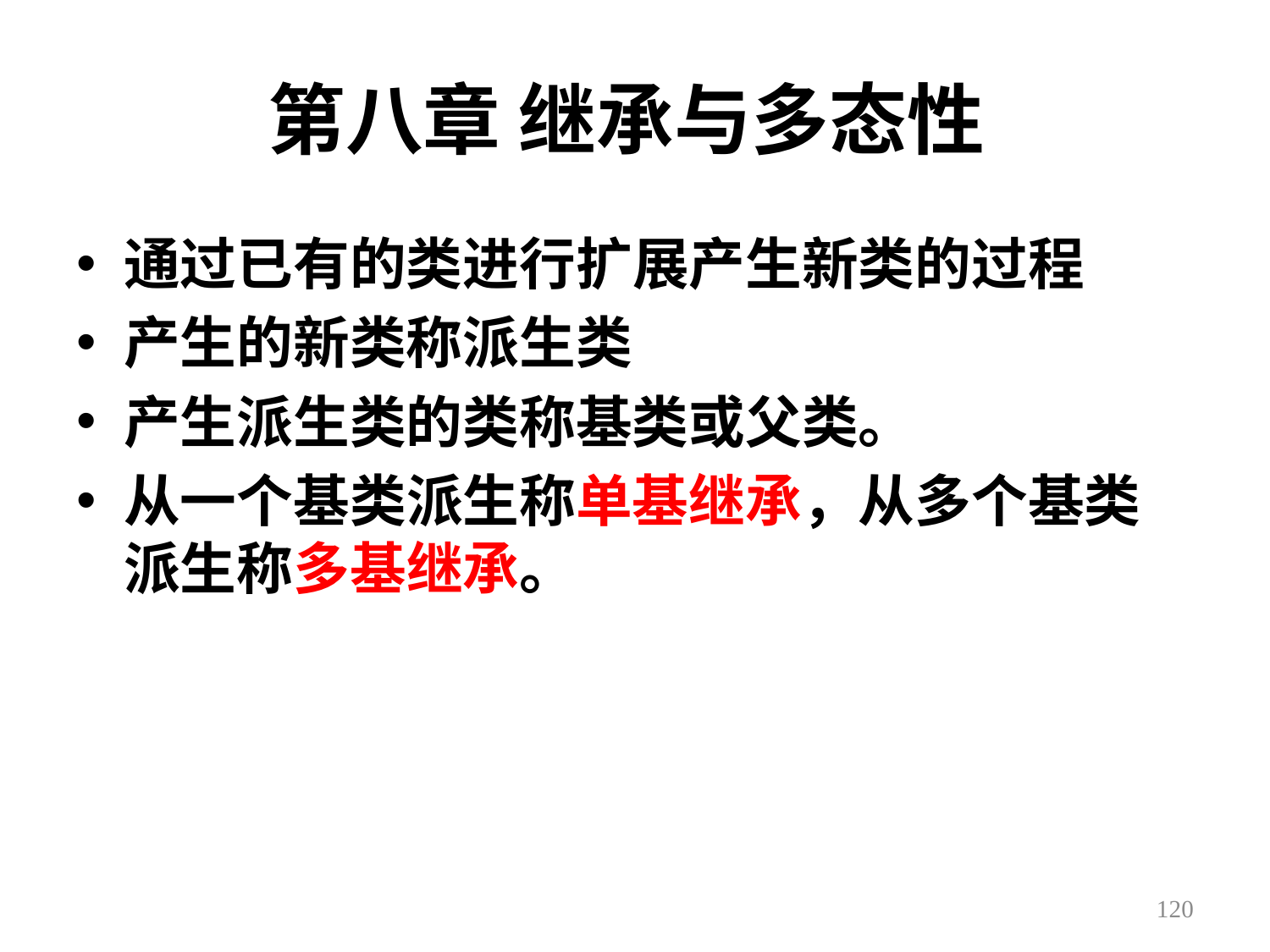

# 第八章 继承与多态性
通过已有的类进行扩展产生新类的过程
产生的新类称派生类
产生派生类的类称基类或父类。
从一个基类派生称单基继承，从多个基类派生称多基继承。
120